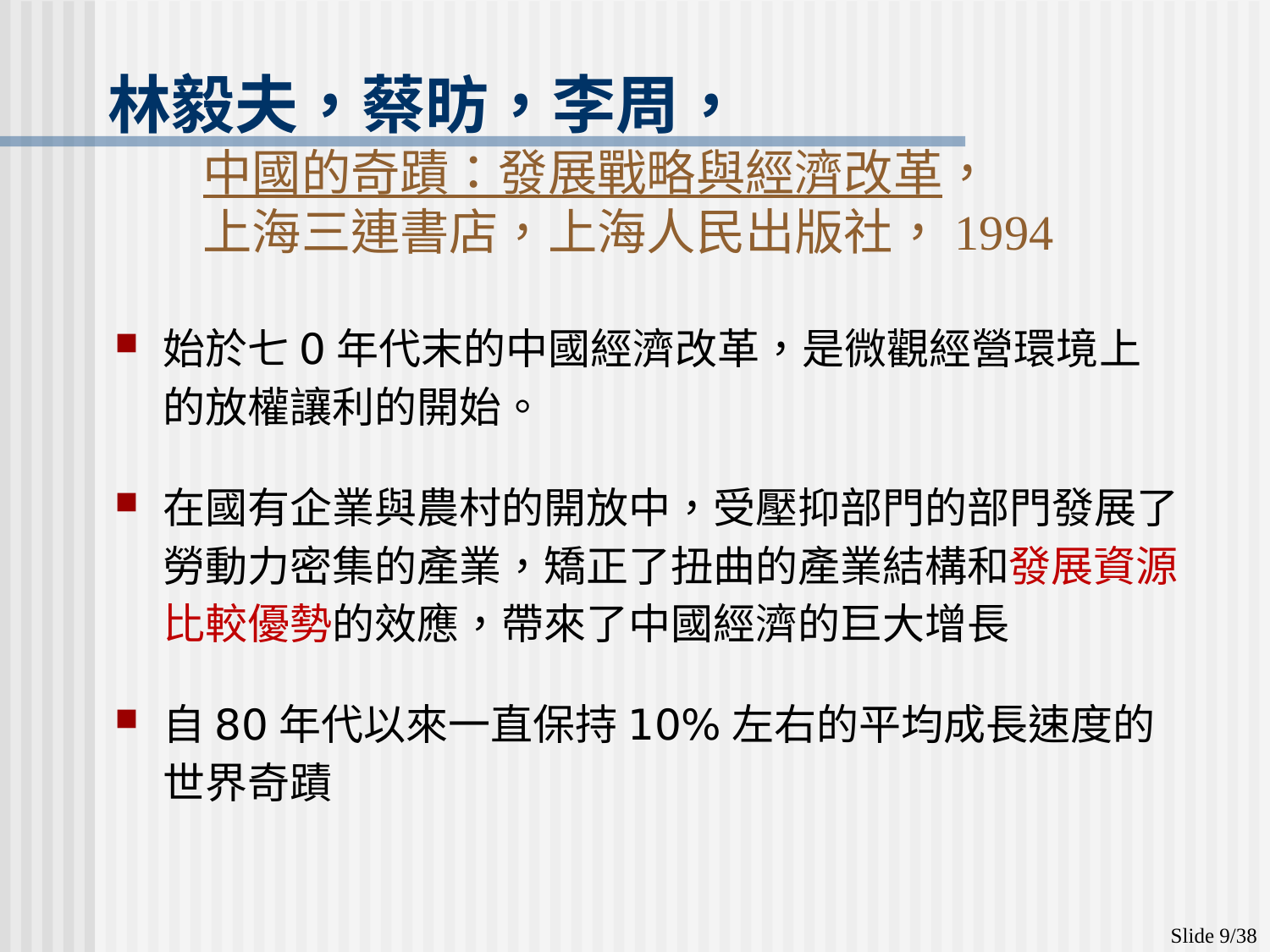

林毅夫，蔡昉，李周，
中國的奇蹟：發展戰略與經濟改革，
上海三連書店，上海人民出版社，1994
始於七0年代末的中國經濟改革，是微觀經營環境上的放權讓利的開始。
在國有企業與農村的開放中，受壓抑部門的部門發展了勞動力密集的產業，矯正了扭曲的產業結構和發展資源比較優勢的效應，帶來了中國經濟的巨大增長
自80年代以來一直保持10%左右的平均成長速度的世界奇蹟
Slide 9/38